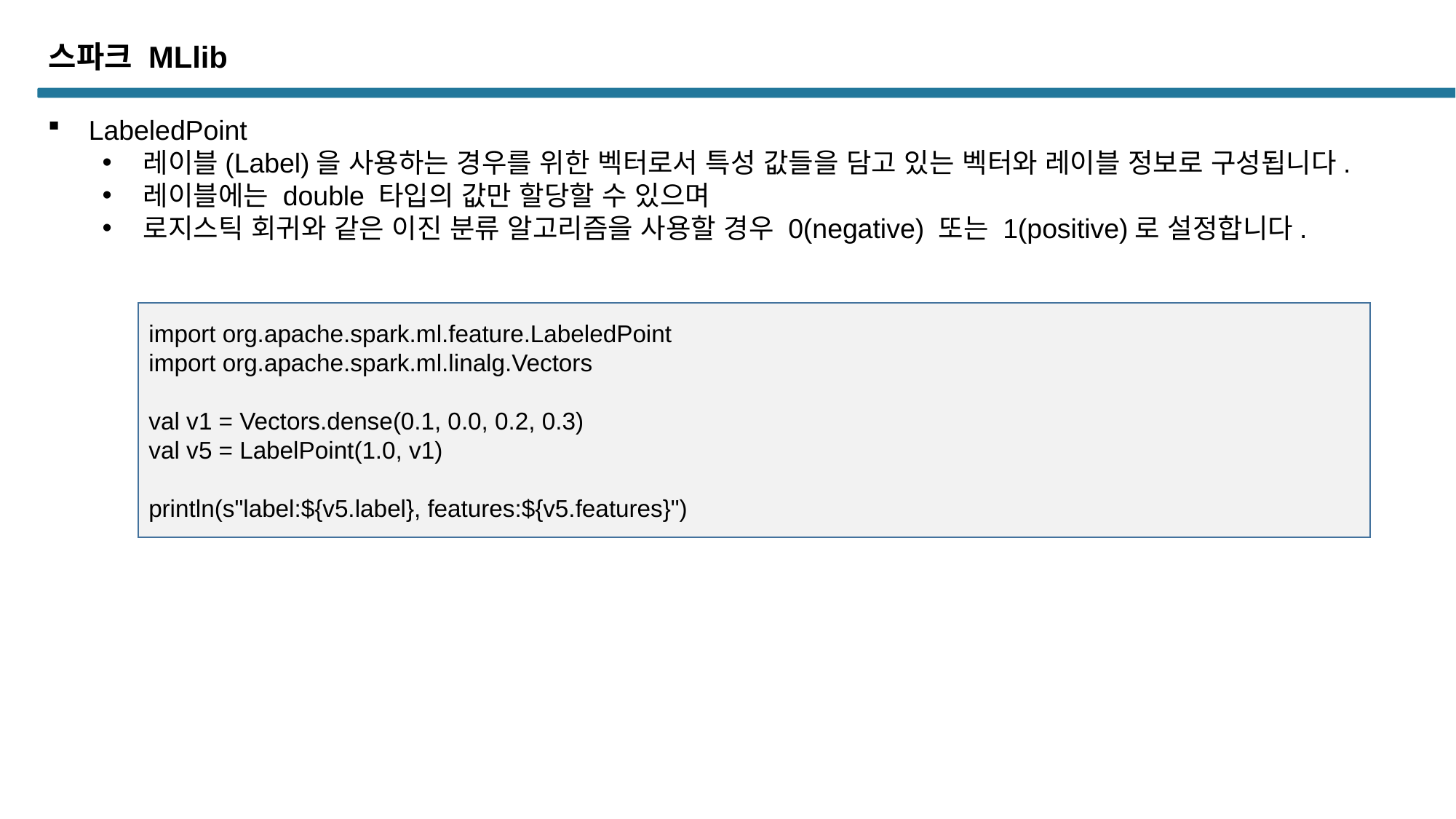

스파크 MLlib
LabeledPoint
레이블(Label)을 사용하는 경우를 위한 벡터로서 특성 값들을 담고 있는 벡터와 레이블 정보로 구성됩니다.
레이블에는 double 타입의 값만 할당할 수 있으며
로지스틱 회귀와 같은 이진 분류 알고리즘을 사용할 경우 0(negative) 또는 1(positive)로 설정합니다.

import org.apache.spark.ml.feature.LabeledPoint
import org.apache.spark.ml.linalg.Vectors

val v1 = Vectors.dense(0.1, 0.0, 0.2, 0.3)
val v5 = LabelPoint(1.0, v1)

println(s"label:${v5.label}, features:${v5.features}")